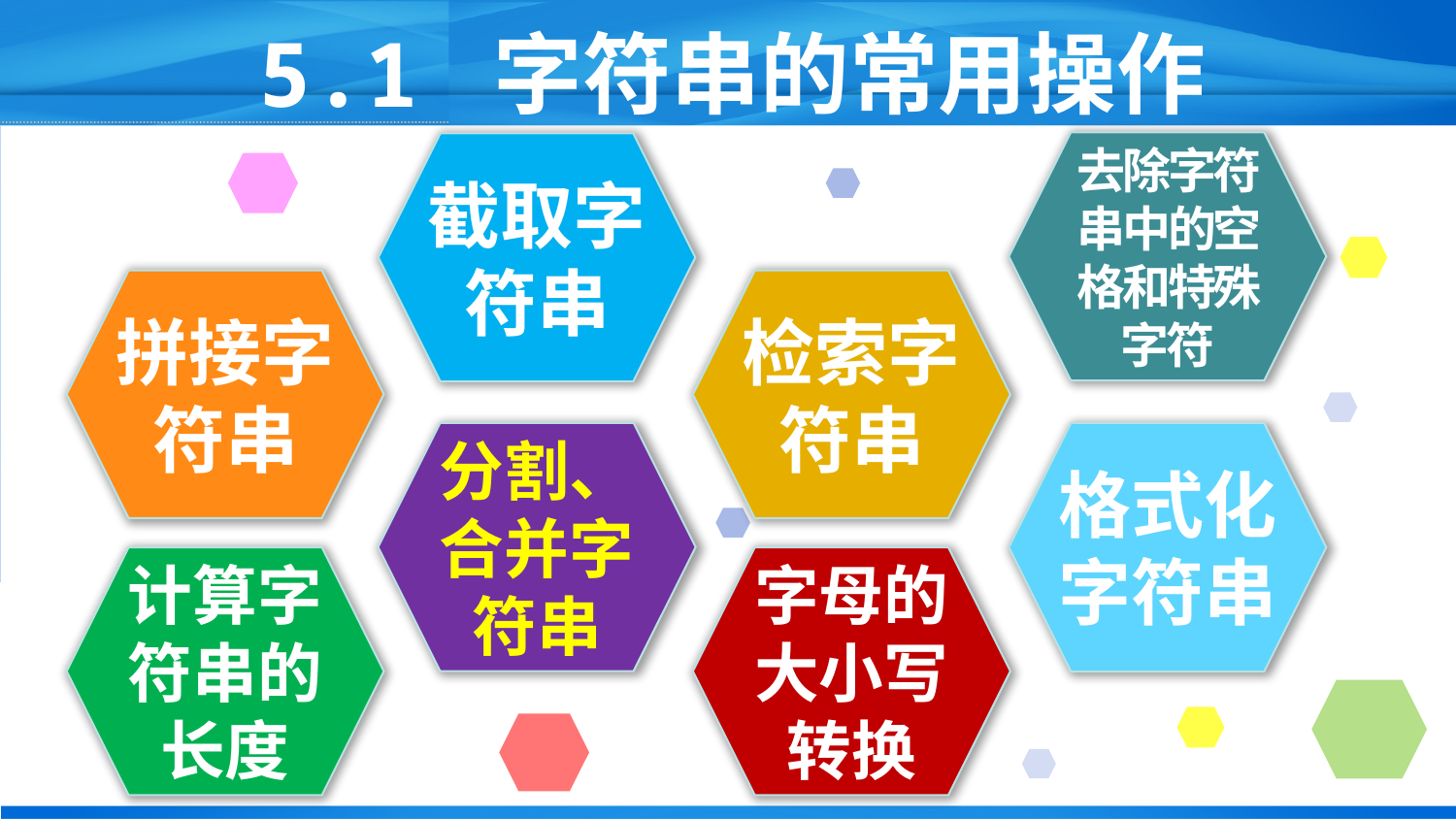

# 5.1 字符串的常用操作
去除字符串中的空格和特殊字符
截取字符串

拼接字符串
检索字符串

分割、合并字符串
格式化字符串

计算字符串的长度
字母的大小写转换